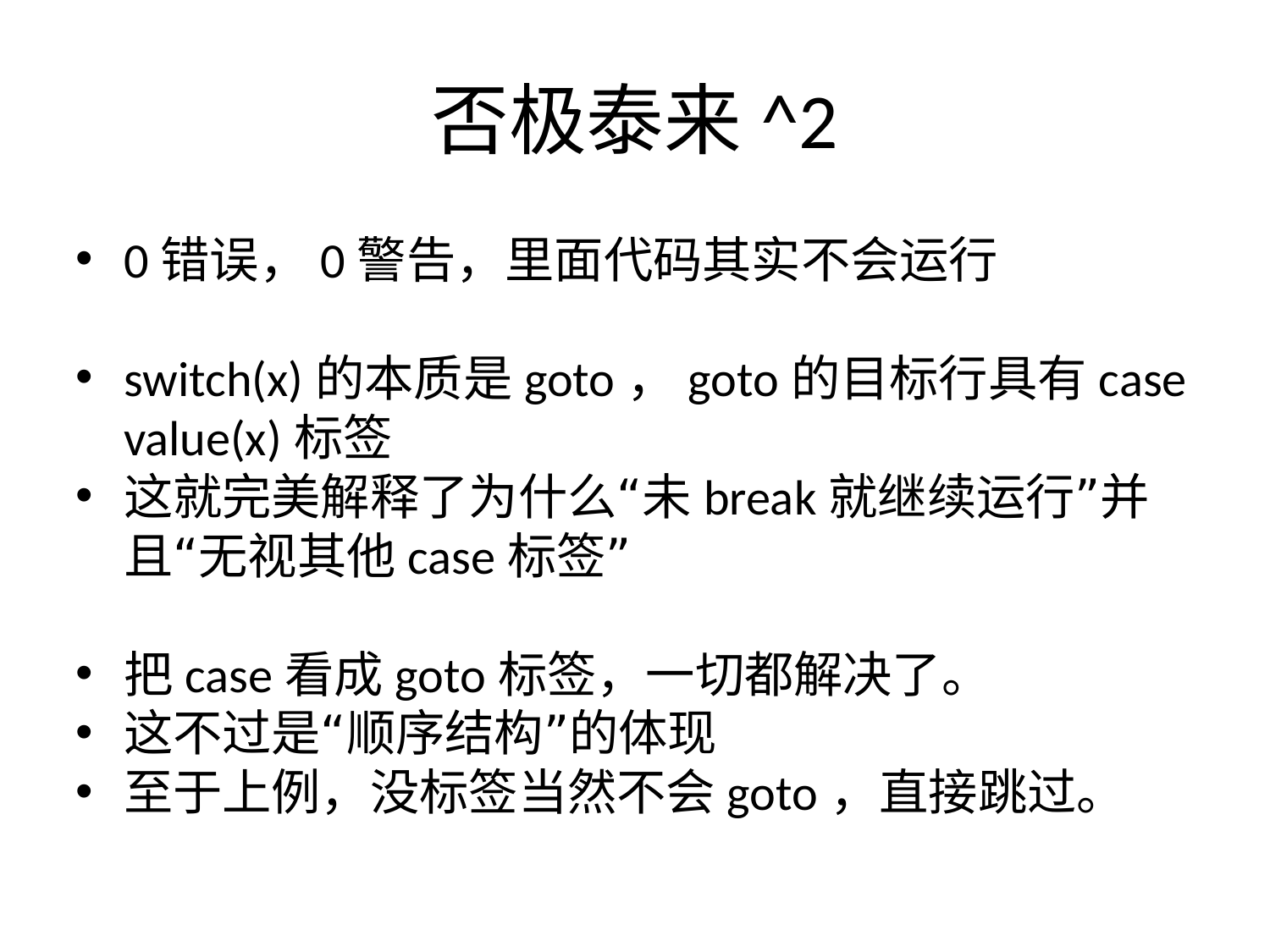

否极泰来^2
0错误，0警告，里面代码其实不会运行

switch(x)的本质是goto，goto的目标行具有case value(x)标签
这就完美解释了为什么“未break就继续运行”并且“无视其他case标签”

把case看成goto标签，一切都解决了。
这不过是“顺序结构”的体现
至于上例，没标签当然不会goto，直接跳过。